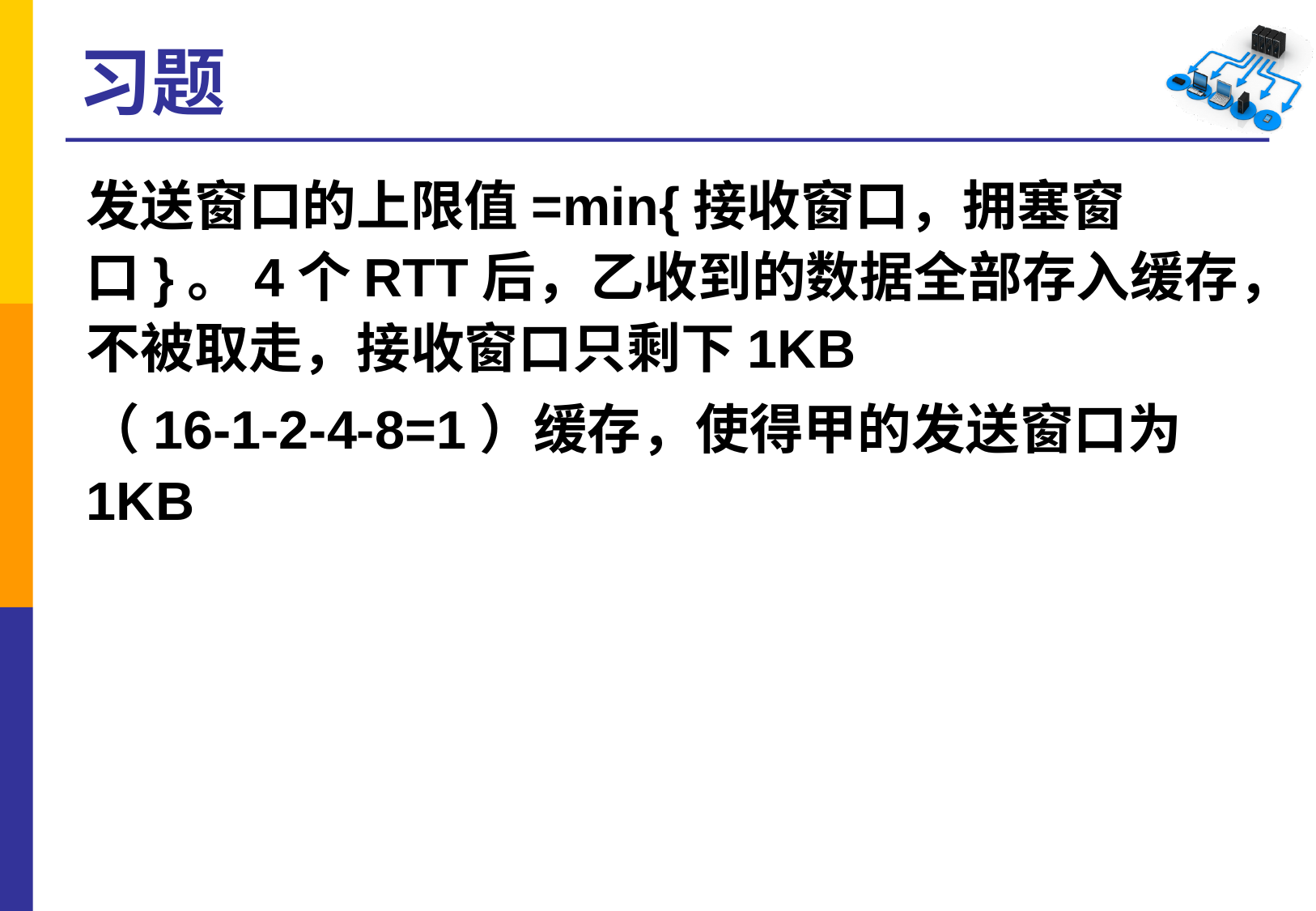

# 习题
发送窗口的上限值=min{接收窗口，拥塞窗口}。4个RTT后，乙收到的数据全部存入缓存，不被取走，接收窗口只剩下1KB
（16-1-2-4-8=1）缓存，使得甲的发送窗口为1KB